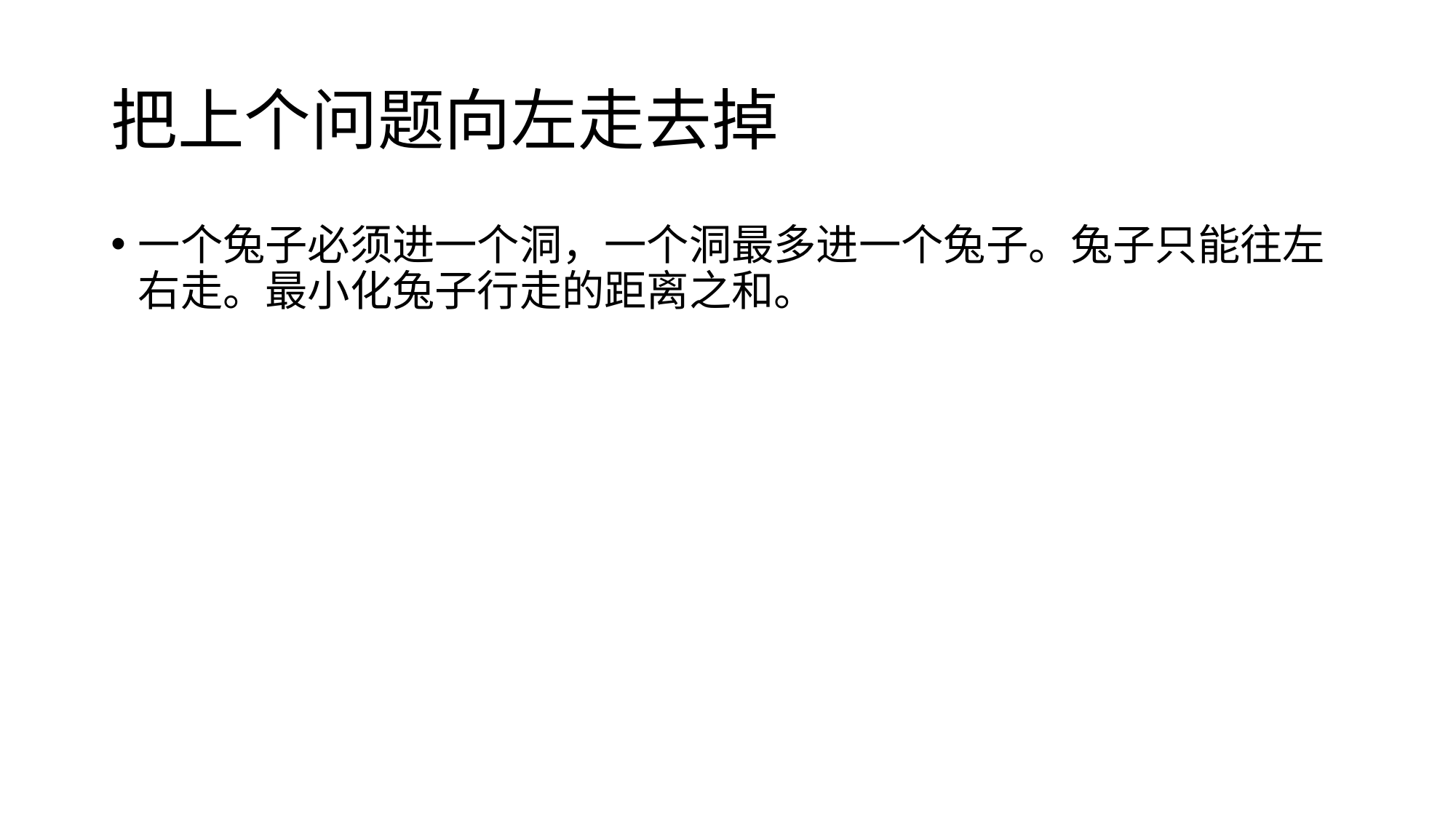

# 把上个问题向左走去掉
一个兔子必须进一个洞，一个洞最多进一个兔子。兔子只能往左右走。最小化兔子行走的距离之和。